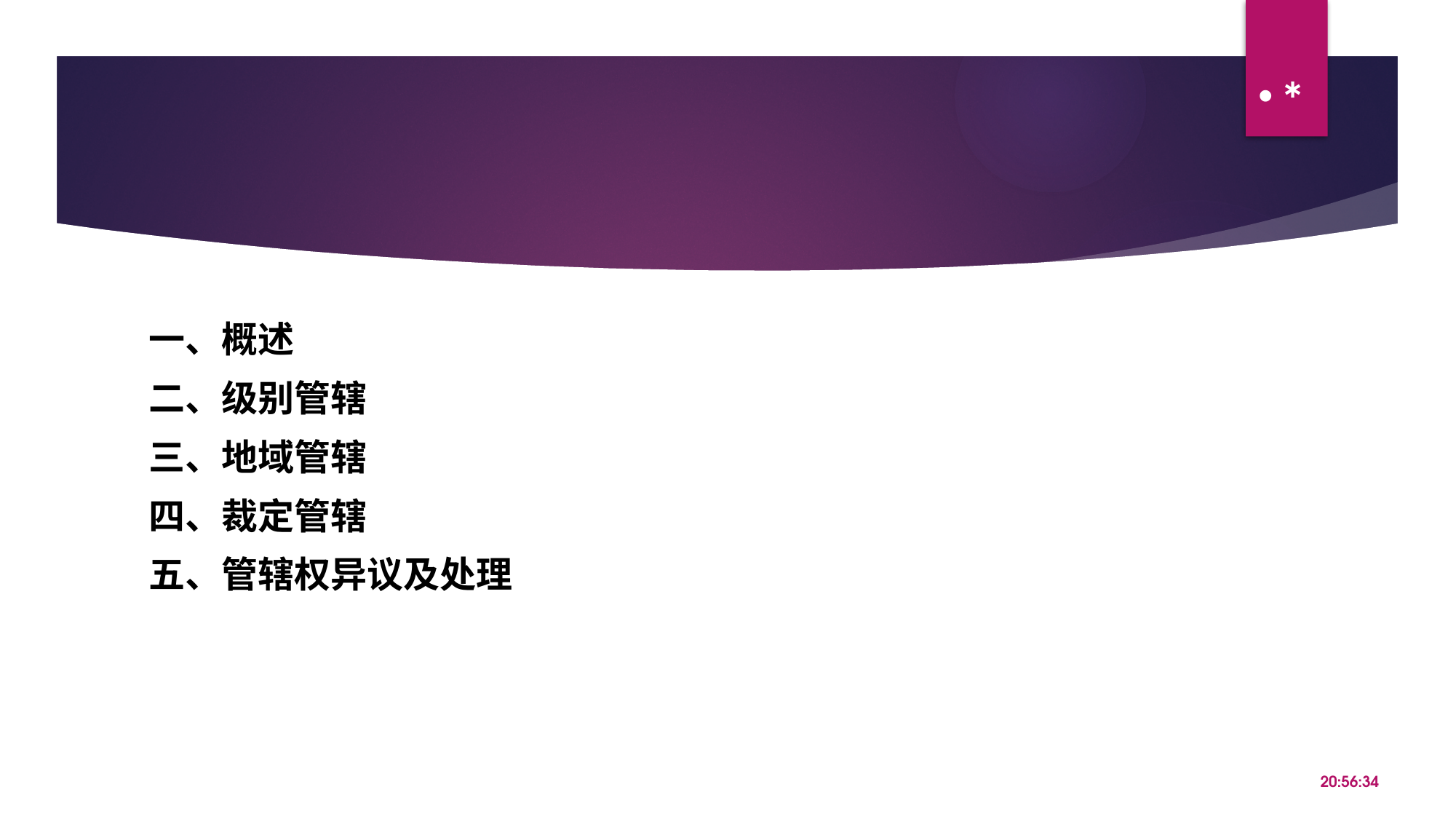

*
#
一、概述
二、级别管辖
三、地域管辖
四、裁定管辖
五、管辖权异议及处理

20:56:34